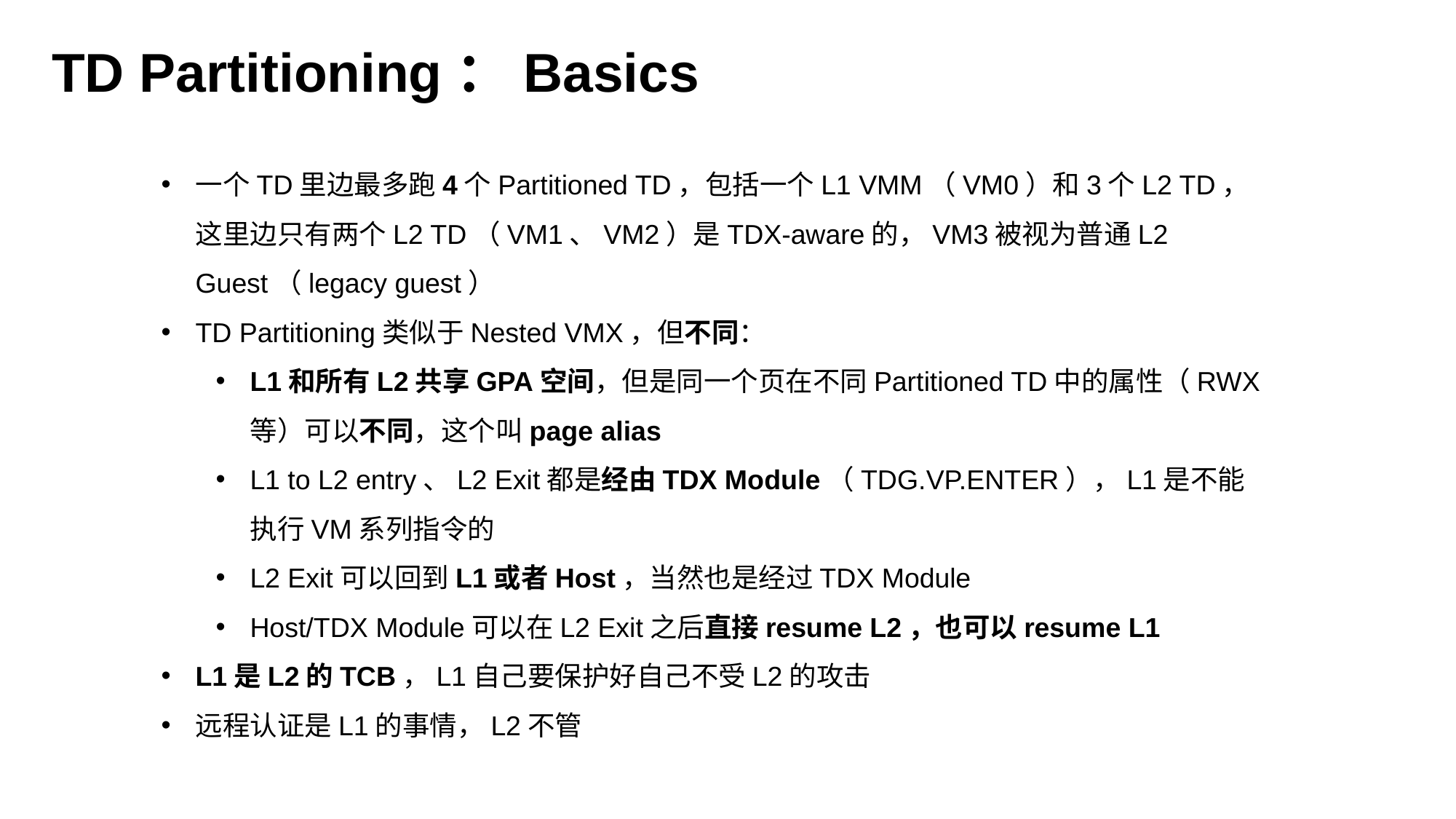

TD Partitioning：Basics
一个TD里边最多跑4个Partitioned TD，包括一个L1 VMM（VM0）和3个L2 TD，这里边只有两个L2 TD（VM1、VM2）是TDX-aware的，VM3被视为普通L2 Guest（legacy guest）
TD Partitioning类似于Nested VMX，但不同：
L1和所有L2共享GPA空间，但是同一个页在不同Partitioned TD中的属性（RWX等）可以不同，这个叫page alias
L1 to L2 entry、L2 Exit都是经由TDX Module（TDG.VP.ENTER），L1是不能执行VM系列指令的
L2 Exit可以回到L1或者Host，当然也是经过TDX Module
Host/TDX Module可以在L2 Exit之后直接resume L2，也可以resume L1
L1是L2的TCB，L1自己要保护好自己不受L2的攻击
远程认证是L1的事情，L2不管